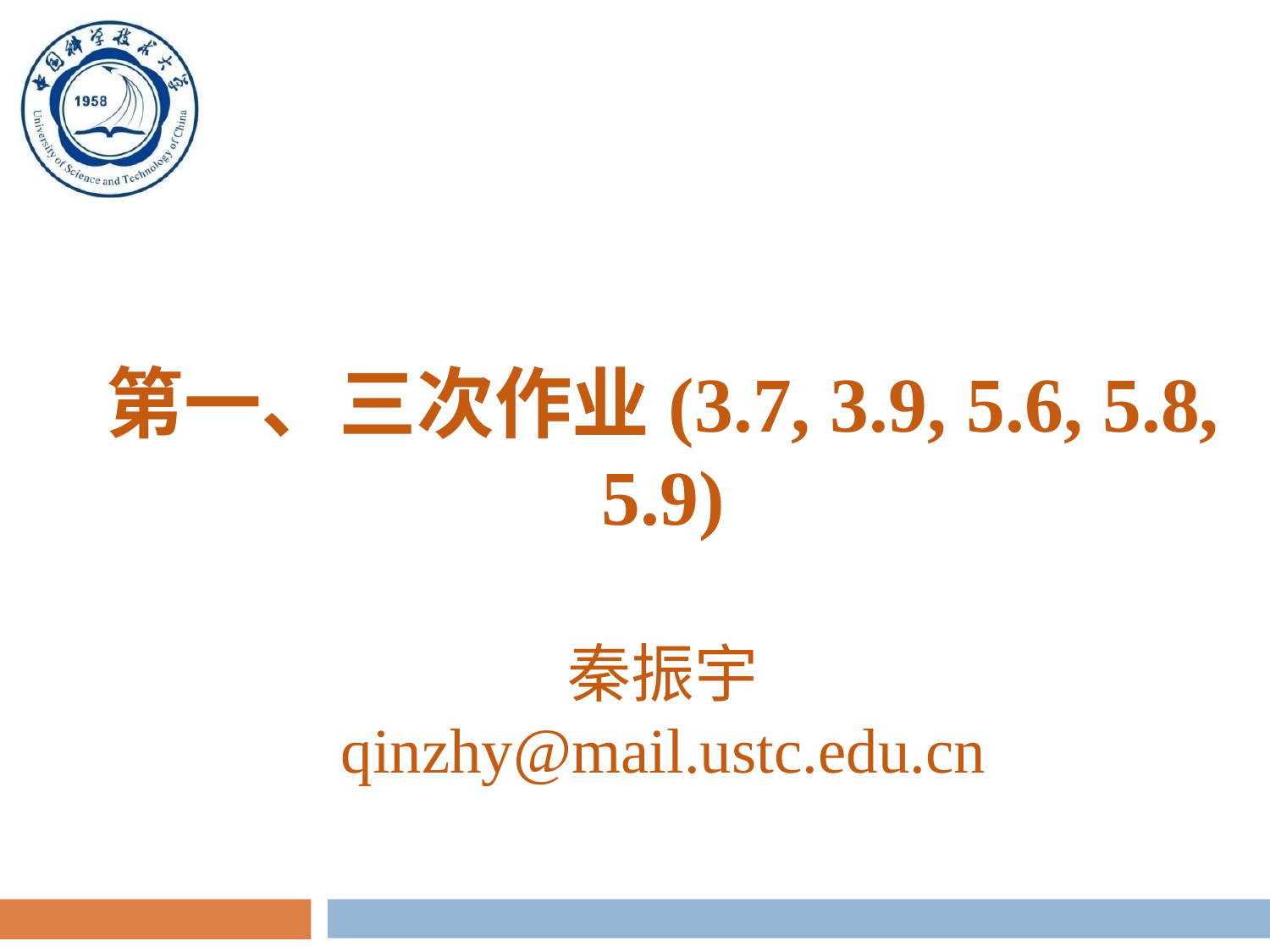

第一、三次作业(3.7, 3.9, 5.6, 5.8, 5.9)

秦振宇
qinzhy@mail.ustc.edu.cn